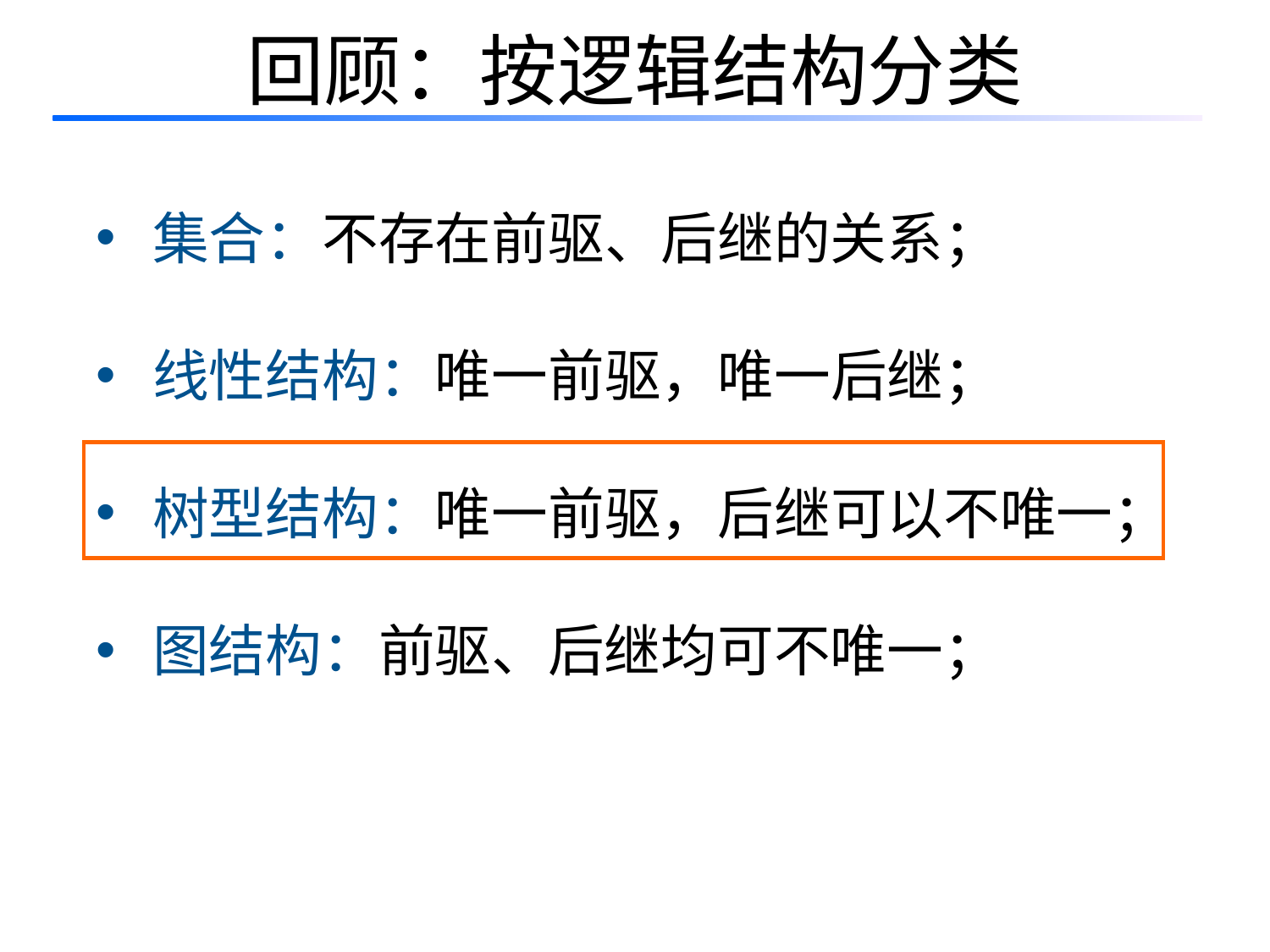

# 回顾：按逻辑结构分类

 集合：不存在前驱、后继的关系；
 线性结构：唯一前驱，唯一后继；
 树型结构：唯一前驱，后继可以不唯一；
 图结构：前驱、后继均可不唯一；